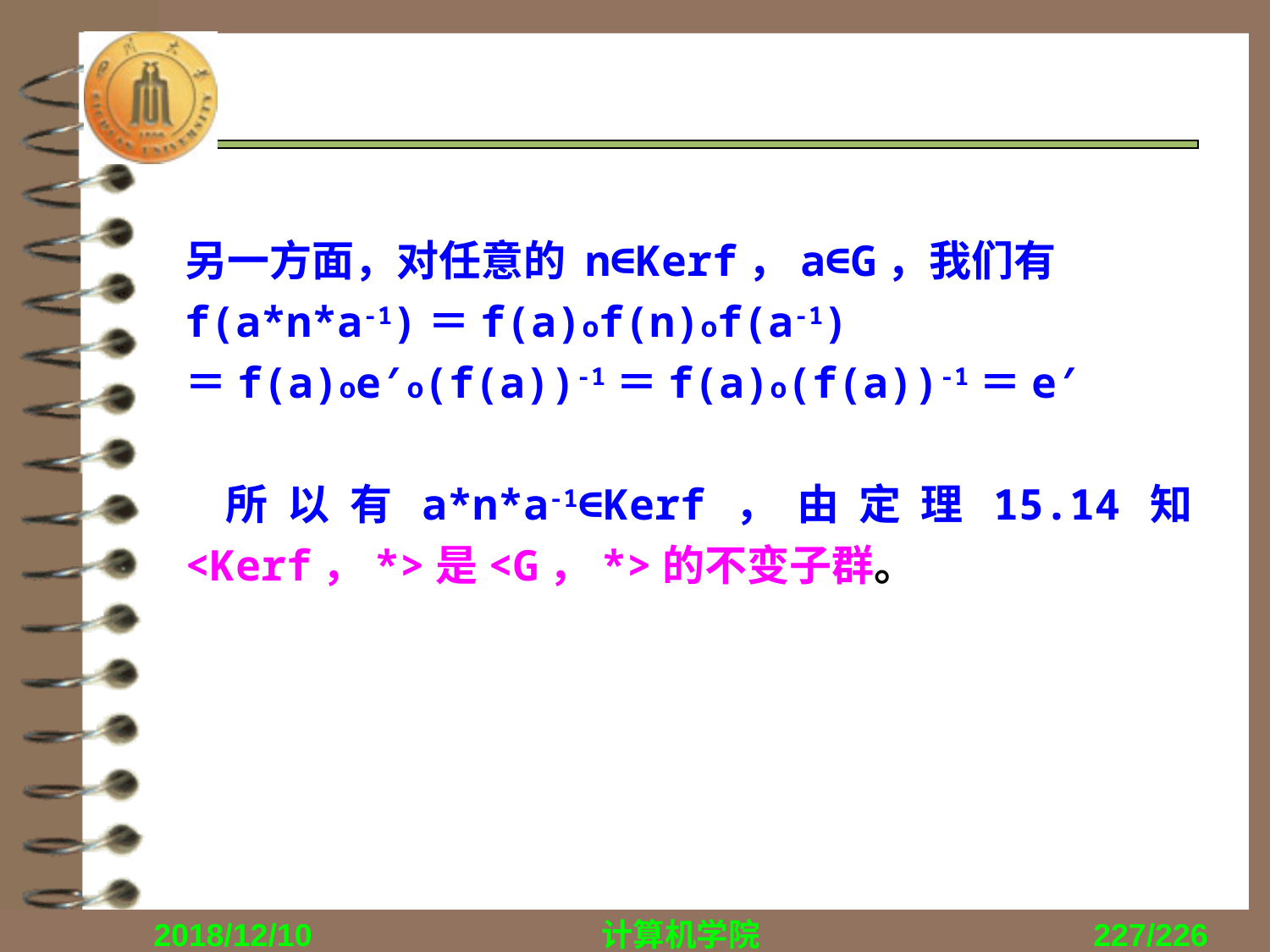

#

	另一方面，对任意的 n∈Kerf，a∈G，我们有
	f(a*n*a-1)＝f(a)оf(n)оf(a-1)
	＝f(a)оe′о(f(a))-1＝f(a)о(f(a))-1＝e′

  所以有a*n*a-1∈Kerf，由定理15.14知<Kerf，*>是<G，*>的不变子群。

2018/12/10
计算机学院
227/226